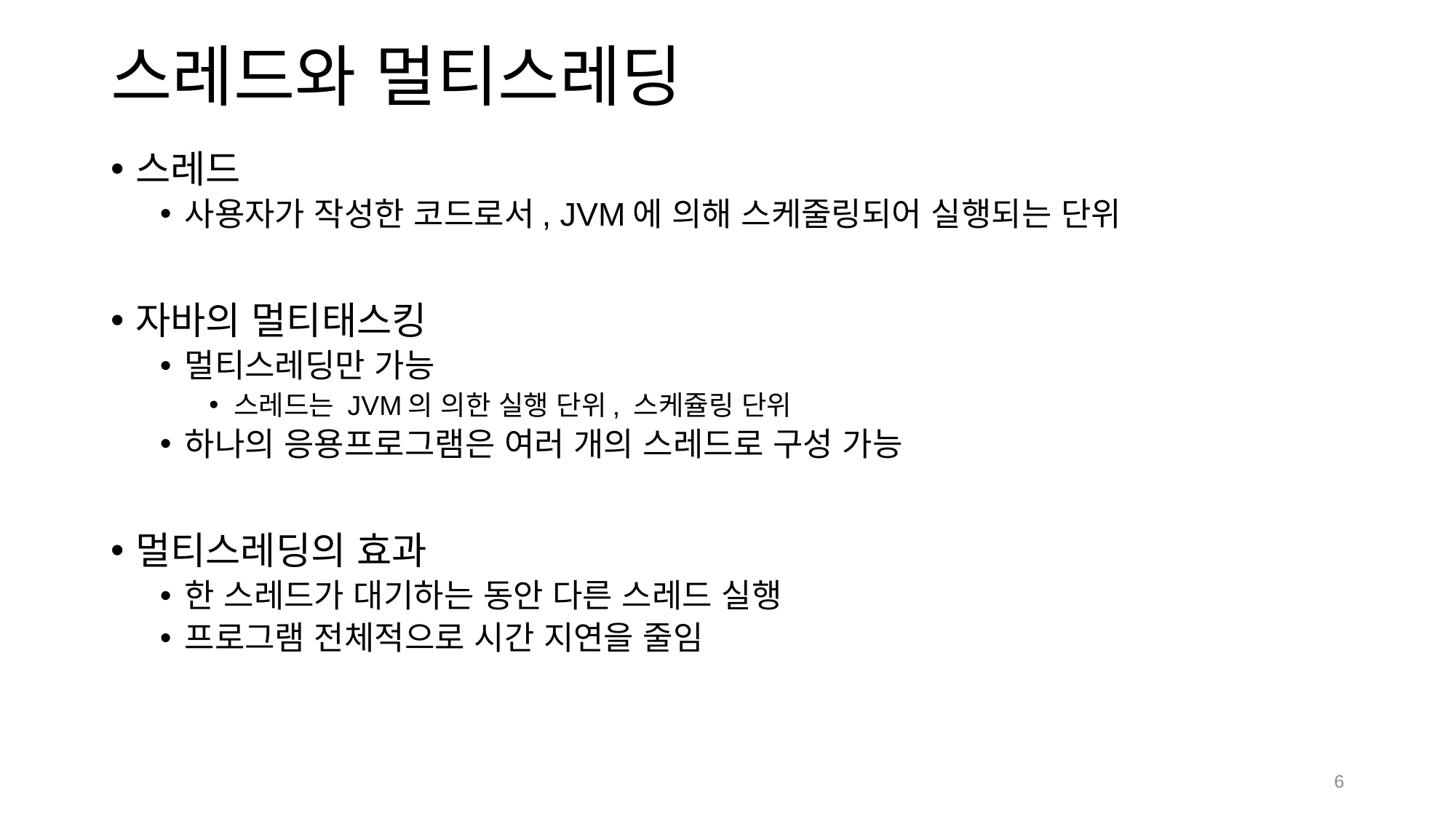

# 스레드와 멀티스레딩
스레드
사용자가 작성한 코드로서, JVM에 의해 스케줄링되어 실행되는 단위

자바의 멀티태스킹
멀티스레딩만 가능
스레드는 JVM의 의한 실행 단위, 스케쥴링 단위
하나의 응용프로그램은 여러 개의 스레드로 구성 가능

멀티스레딩의 효과
한 스레드가 대기하는 동안 다른 스레드 실행
프로그램 전체적으로 시간 지연을 줄임
6